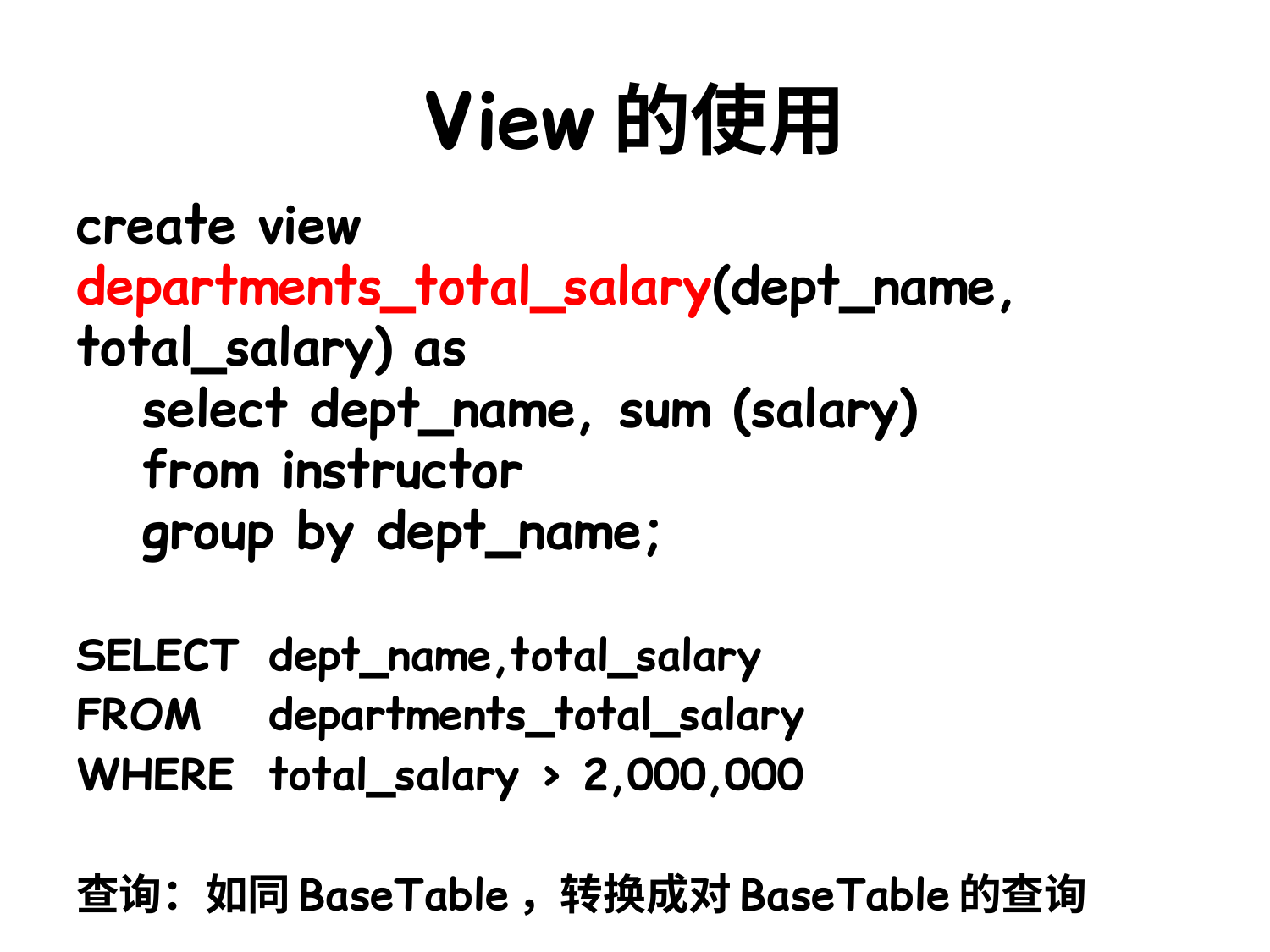

# View的使用
create view   	departments_total_salary(dept_name, 			total_salary) as
   select dept_name, sum (salary)
   from instructor
   group by dept_name;

SELECT 	dept_name,total_salary
FROM	departments_total_salary
WHERE	total_salary > 2,000,000

查询：如同BaseTable，转换成对BaseTable的查询